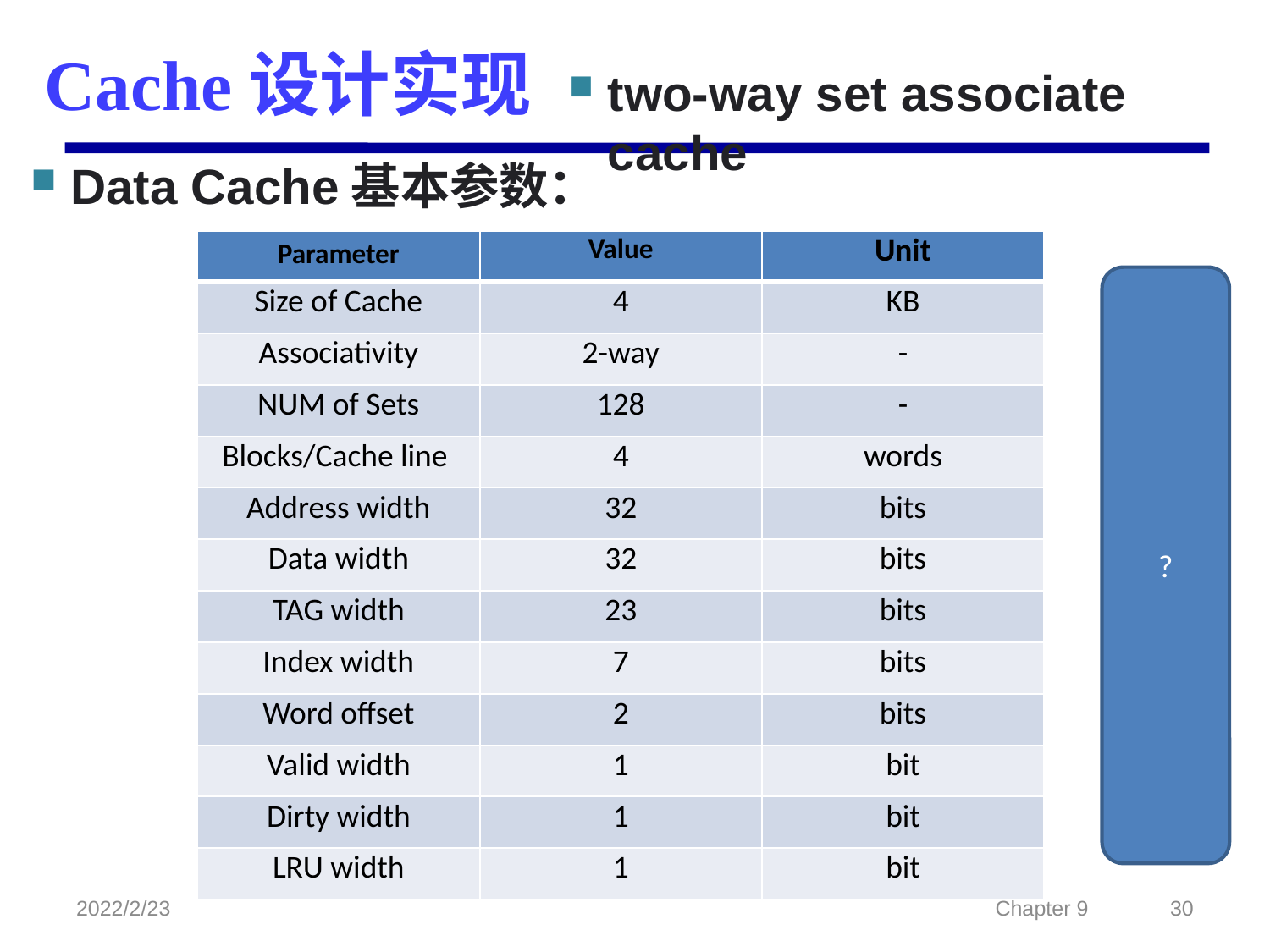

# Cache设计实现
two-way set associate cache

Data Cache基本参数：
| Parameter | Value | Unit |
| --- | --- | --- |
| Size of Cache | 4 | KB |
| Associativity | 2-way | - |
| NUM of Sets | 128 | - |
| Blocks/Cache line | 4 | words |
| Address width | 32 | bits |
| Data width | 32 | bits |
| TAG width | 23 | bits |
| Index width | 7 | bits |
| Word offset | 2 | bits |
| Valid width | 1 | bit |
| Dirty width | 1 | bit |
| LRU width | 1 | bit |
?
2022/2/23
Chapter 9
30